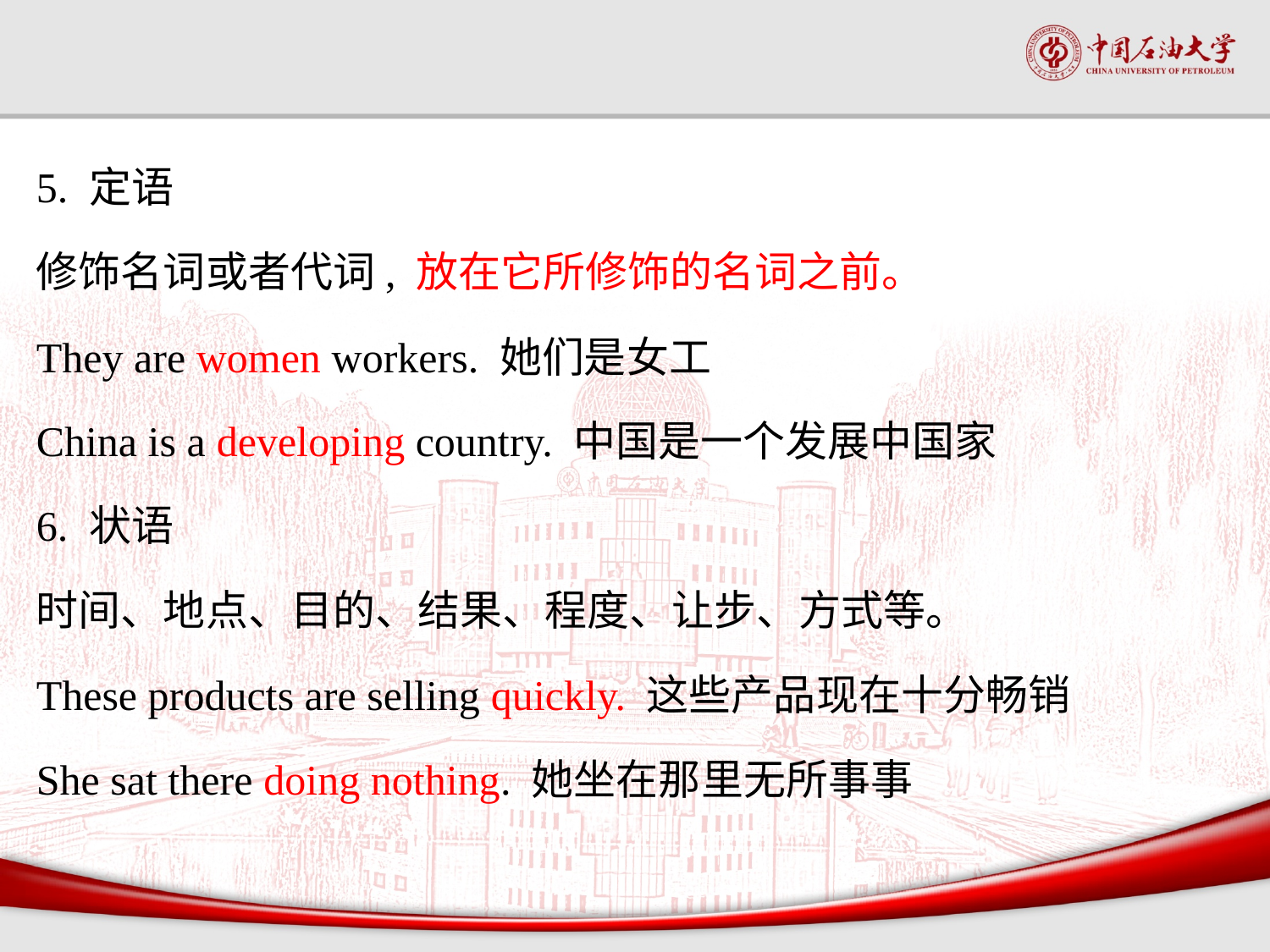

#
5. 定语
修饰名词或者代词, 放在它所修饰的名词之前。
They are women workers. 她们是女工
China is a developing country. 中国是一个发展中国家
6. 状语
时间、地点、目的、结果、程度、让步、方式等。
These products are selling quickly. 这些产品现在十分畅销
She sat there doing nothing. 她坐在那里无所事事